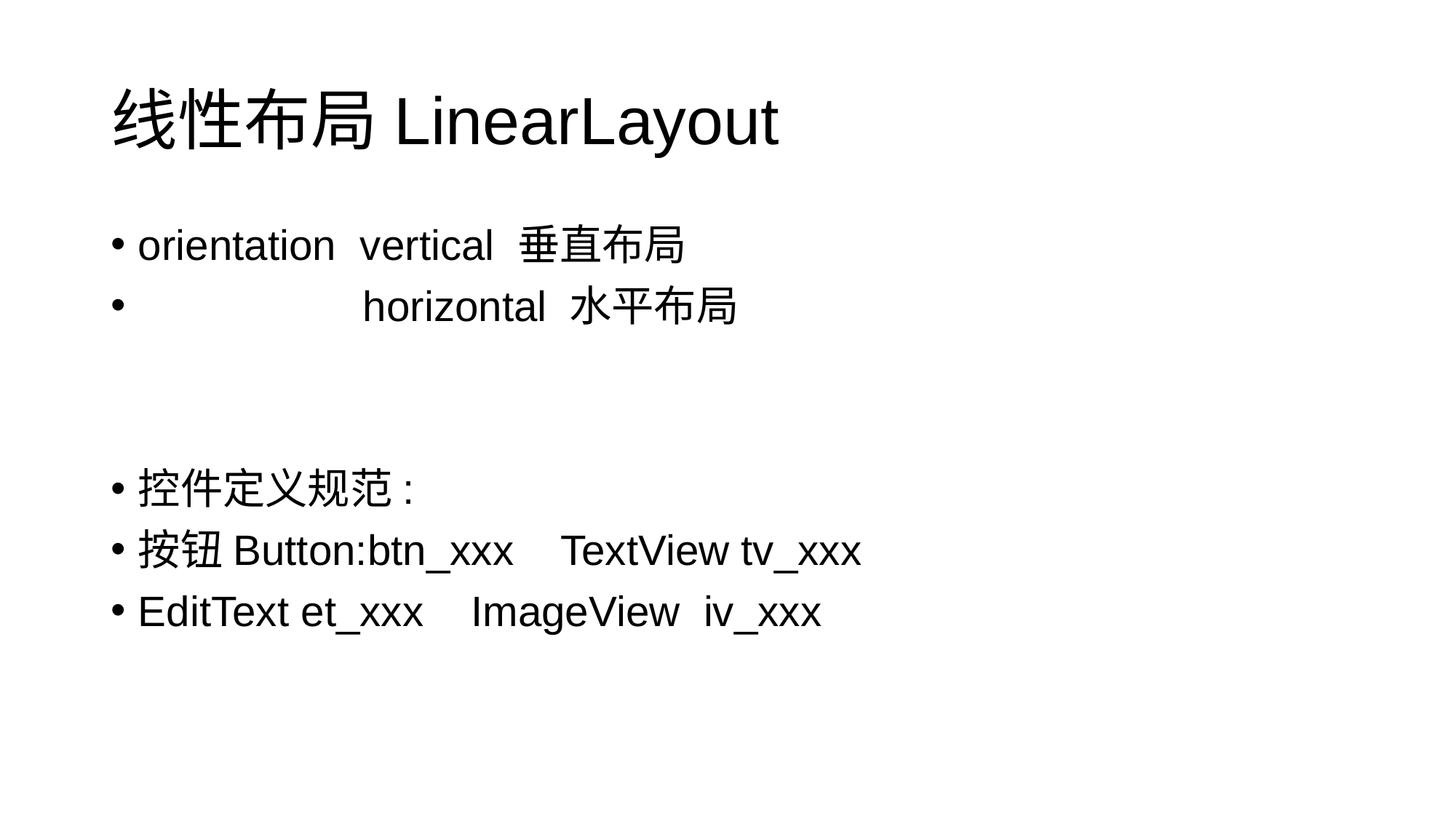

# 线性布局LinearLayout
orientation  vertical 垂直布局
                   horizontal 水平布局

控件定义规范:
按钮Button:btn_xxx    TextView tv_xxx
EditText et_xxx    ImageView  iv_xxx